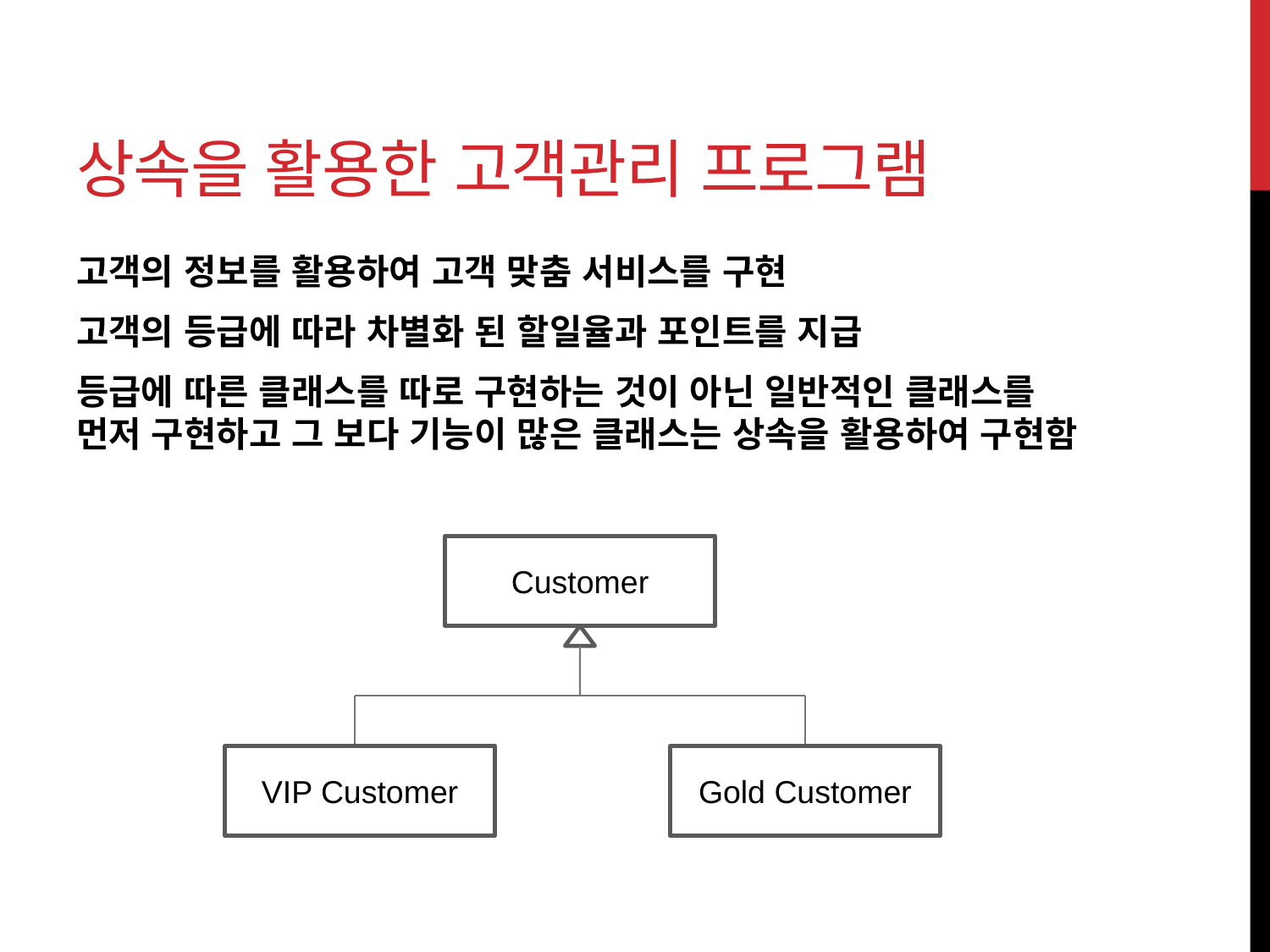

# 상속을 활용한 고객관리 프로그램
고객의 정보를 활용하여 고객 맞춤 서비스를 구현
고객의 등급에 따라 차별화 된 할일율과 포인트를 지급
등급에 따른 클래스를 따로 구현하는 것이 아닌 일반적인 클래스를 먼저 구현하고 그 보다 기능이 많은 클래스는 상속을 활용하여 구현함

Customer

VIP Customer
Gold Customer